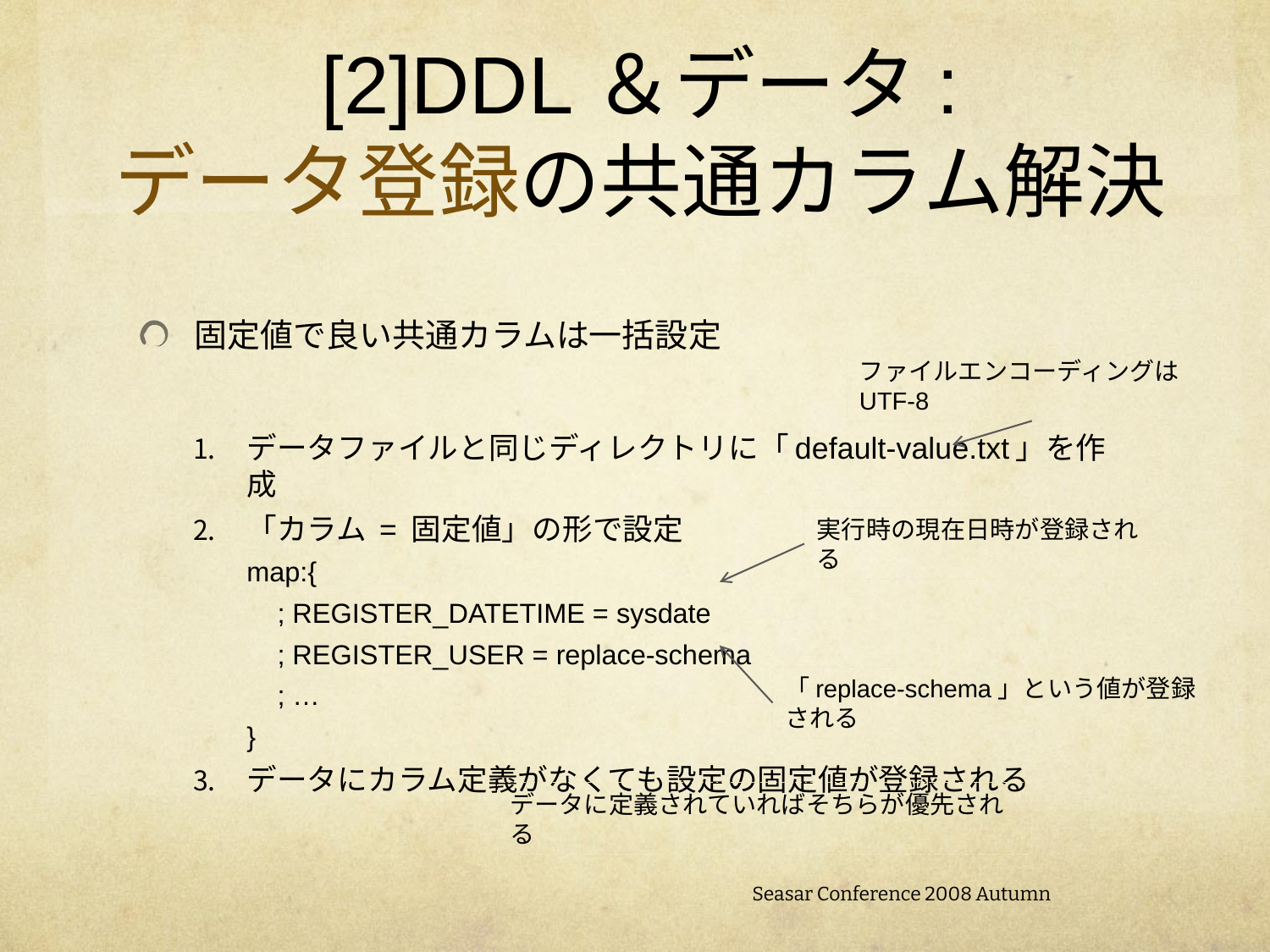

# [2]DDL＆データ: データ登録の共通カラム解決

固定値で良い共通カラムは一括設定

データファイルと同じディレクトリに「default-value.txt」を作成
「カラム = 固定値」の形で設定
map:{
    ; REGISTER_DATETIME = sysdate
    ; REGISTER_USER = replace-schema
    ; …
}
データにカラム定義がなくても設定の固定値が登録される

ファイルエンコーディングはUTF-8
実行時の現在日時が登録される
「replace-schema」という値が登録される
データに定義されていればそちらが優先される
Seasar Conference 2008 Autumn